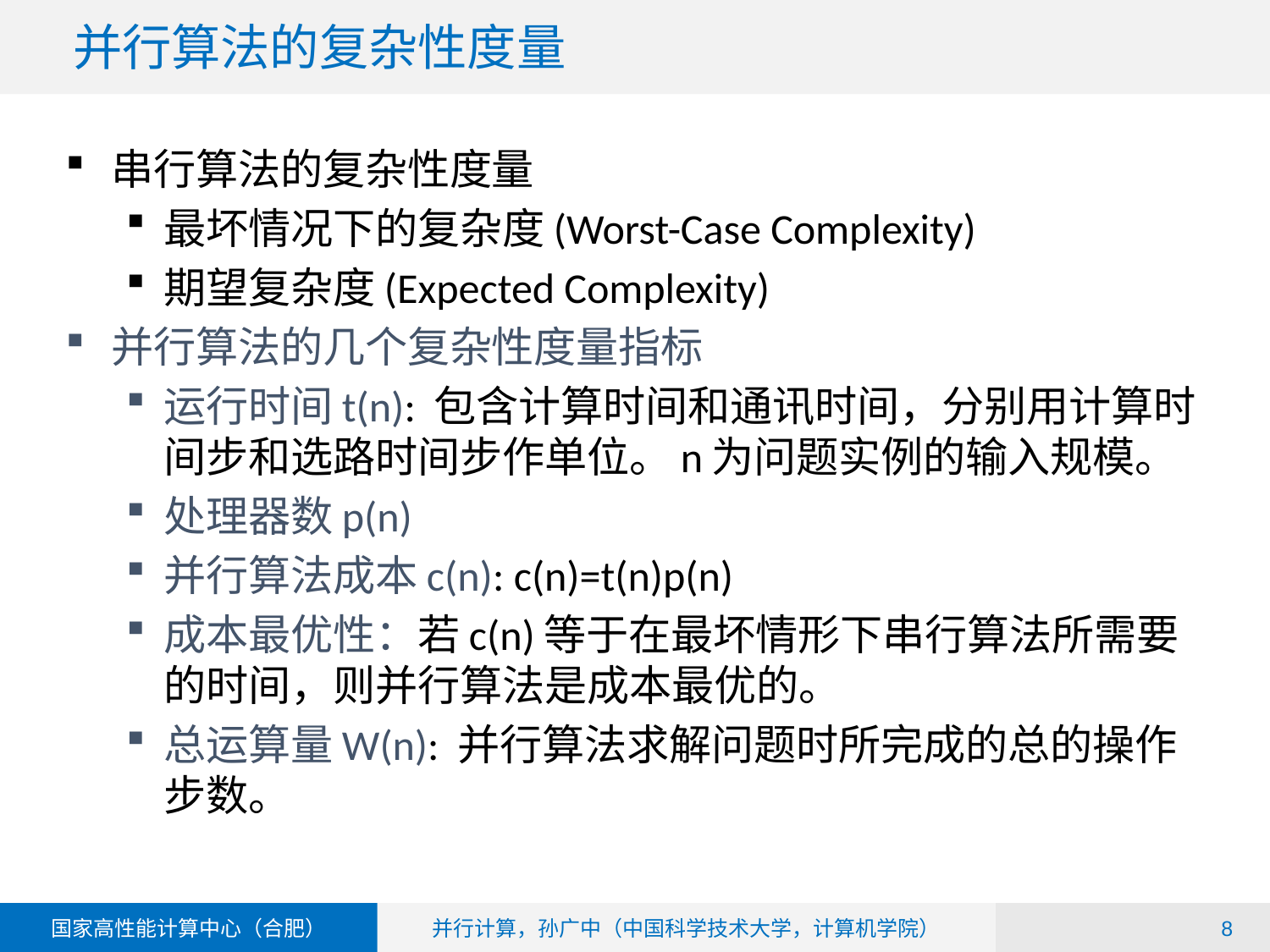

# 并行算法的复杂性度量
串行算法的复杂性度量
最坏情况下的复杂度(Worst-Case Complexity)
期望复杂度(Expected Complexity)
并行算法的几个复杂性度量指标
运行时间t(n): 包含计算时间和通讯时间，分别用计算时间步和选路时间步作单位。n为问题实例的输入规模。
处理器数p(n)
并行算法成本c(n): c(n)=t(n)p(n)
成本最优性：若c(n)等于在最坏情形下串行算法所需要的时间，则并行算法是成本最优的。
总运算量W(n): 并行算法求解问题时所完成的总的操作步数。

8